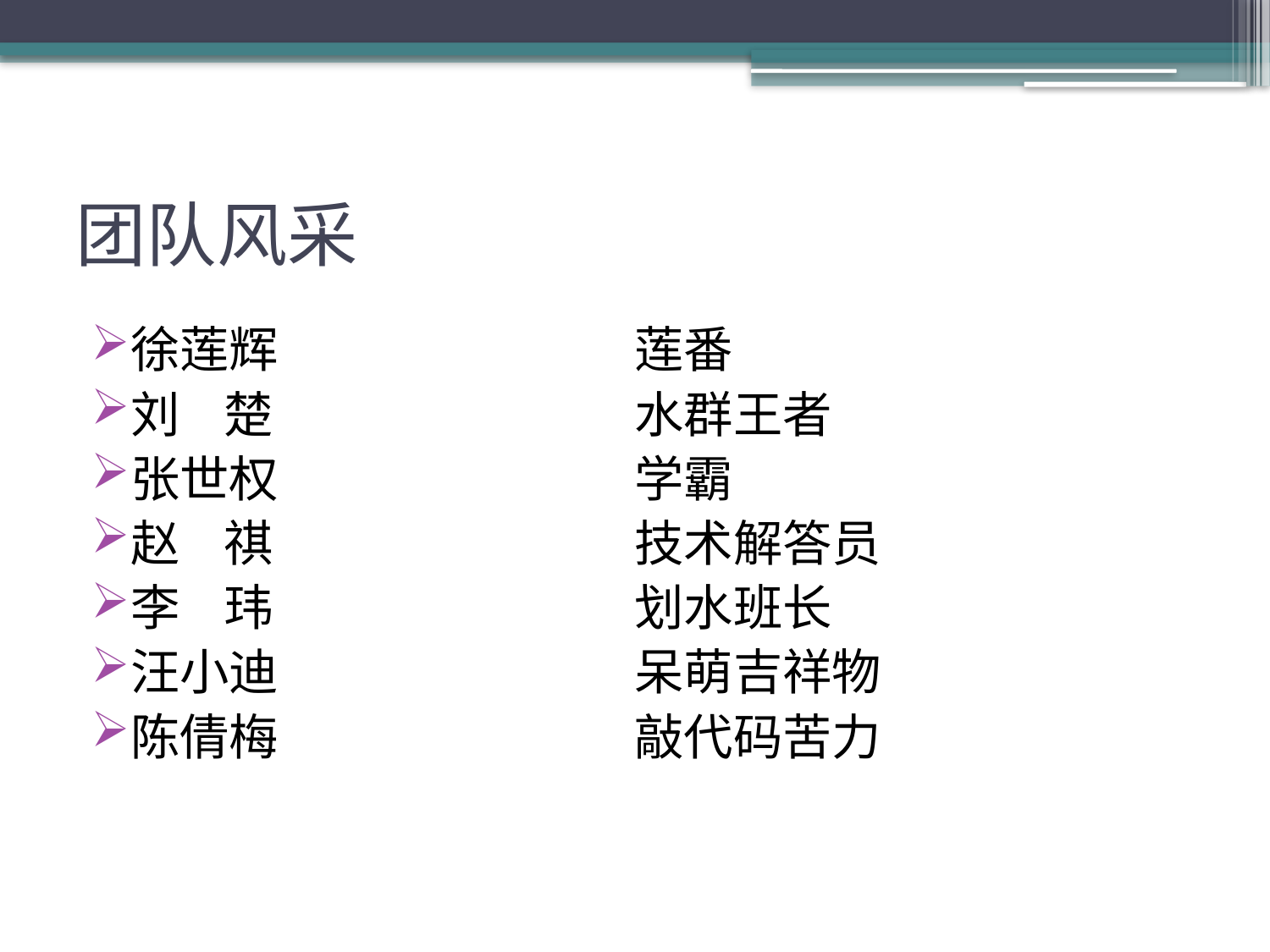

# 团队风采
徐莲辉			莲番
刘    楚			水群王者
张世权			学霸
赵    祺			技术解答员
李    玮			划水班长
汪小迪			呆萌吉祥物
陈倩梅			敲代码苦力